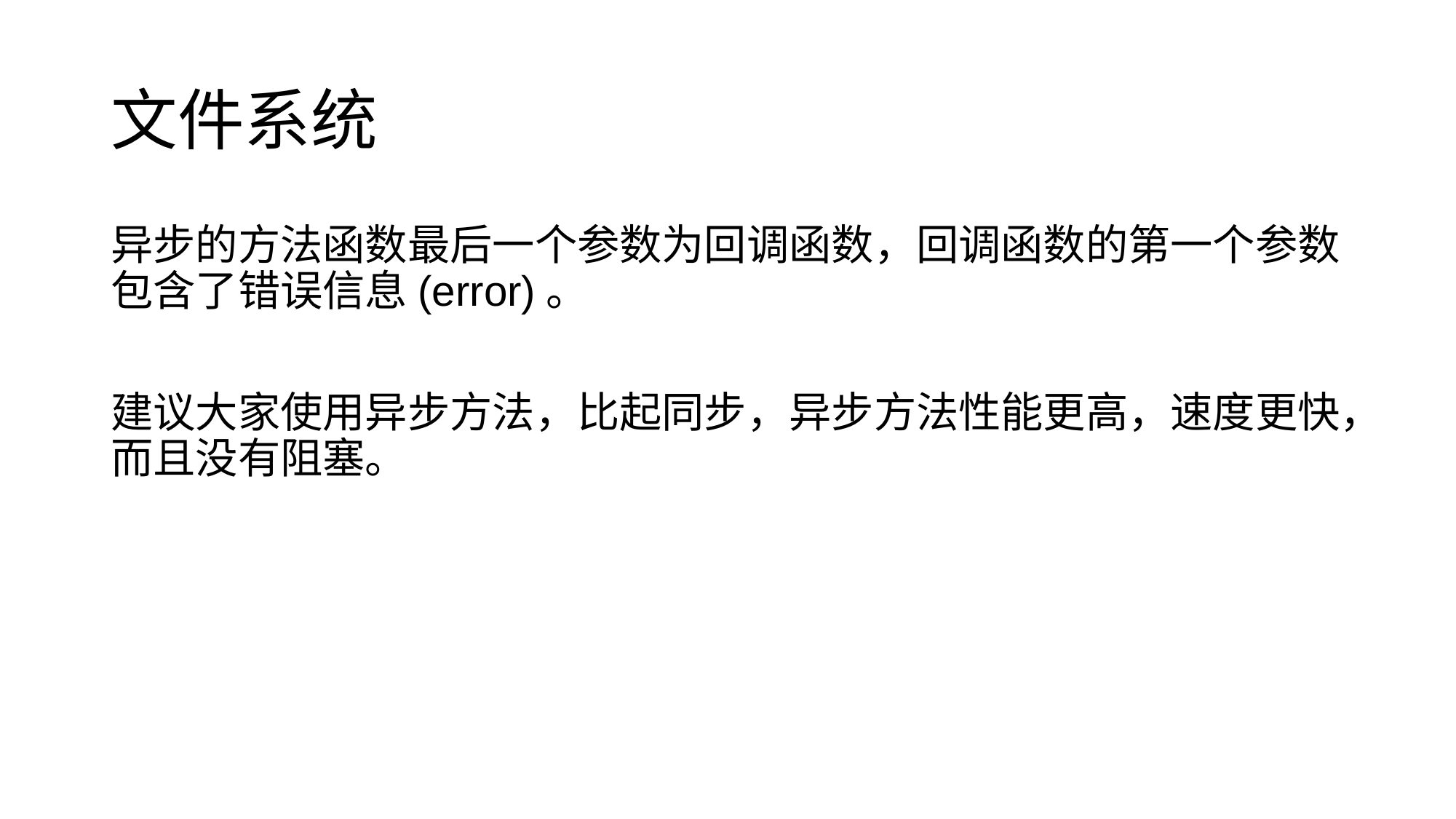

# 文件系统
异步的方法函数最后一个参数为回调函数，回调函数的第一个参数包含了错误信息(error)。

建议大家使用异步方法，比起同步，异步方法性能更高，速度更快，而且没有阻塞。